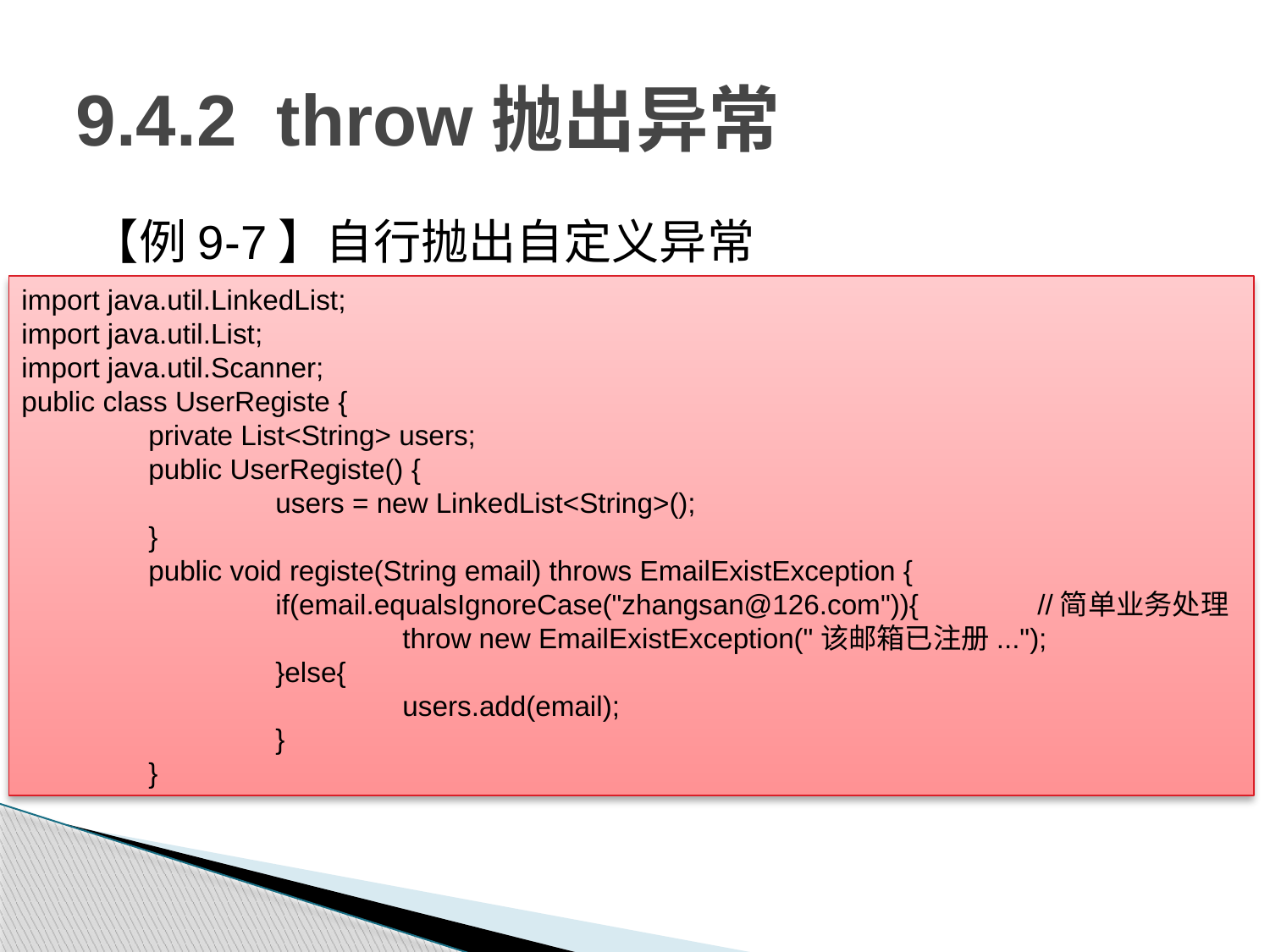

# 9.4.2  throw抛出异常
【例9-7】自行抛出自定义异常EmailExistException。
import java.util.LinkedList;
import java.util.List;
import java.util.Scanner;
public class UserRegiste {
	private List<String> users;
	public UserRegiste() {
		users = new LinkedList<String>();
	}
	public void registe(String email) throws EmailExistException {
		if(email.equalsIgnoreCase("zhangsan@126.com")){	//简单业务处理
			throw new EmailExistException("该邮箱已注册...");
		}else{
			users.add(email);
		}
	}